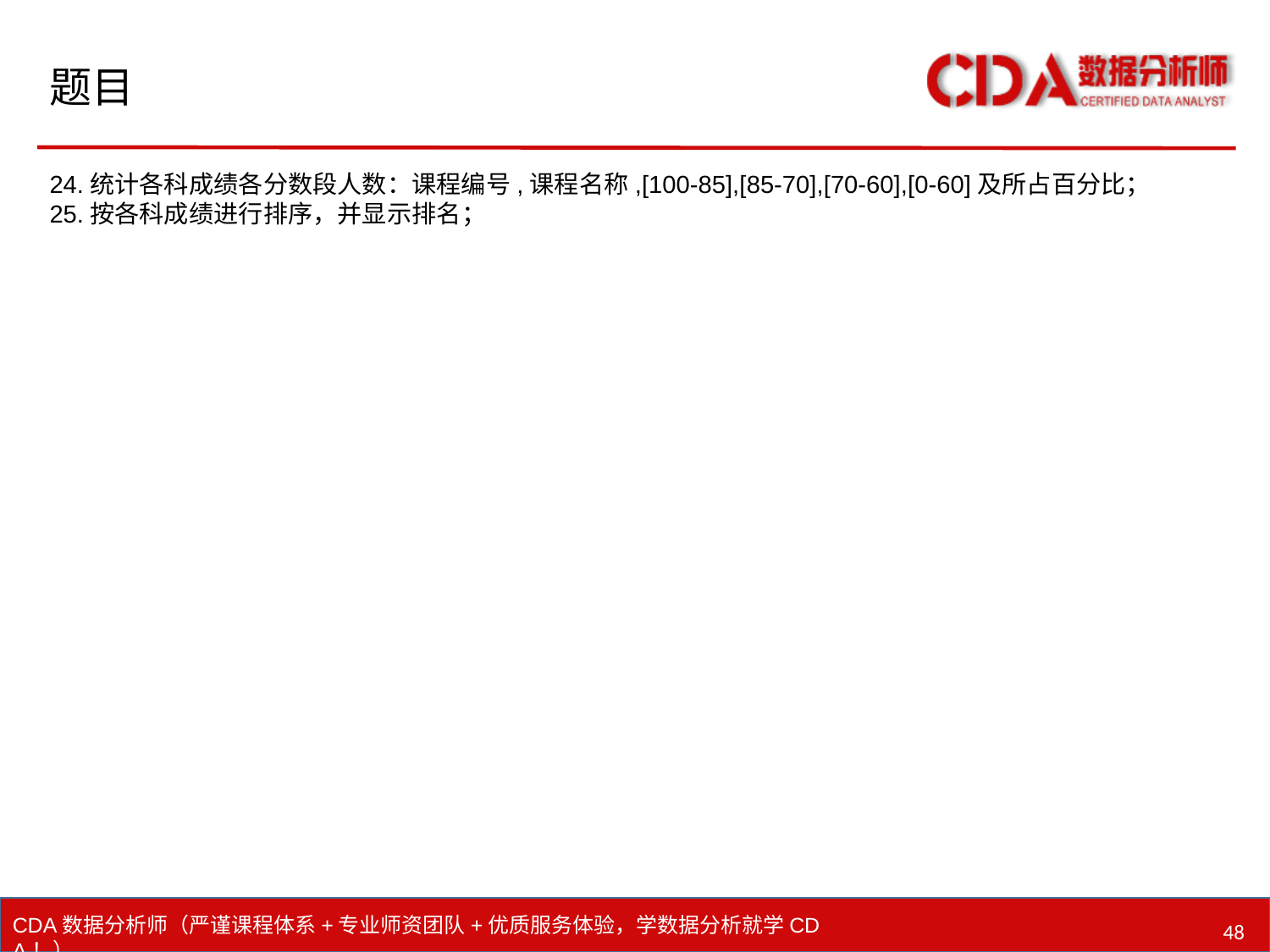

# 题目
24.统计各科成绩各分数段人数：课程编号,课程名称,[100-85],[85-70],[70-60],[0-60]及所占百分比；
25.按各科成绩进行排序，并显示排名；
48